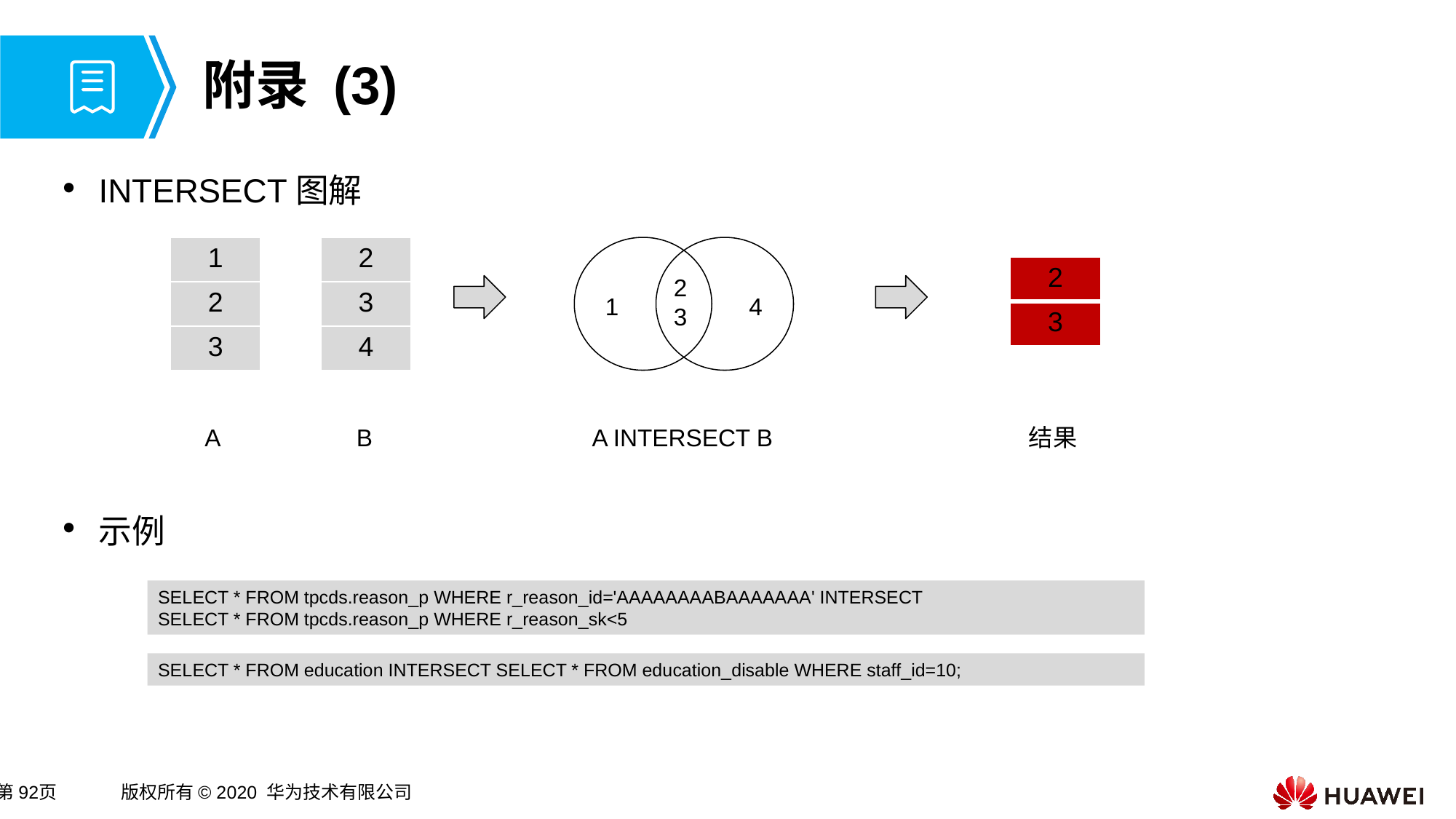

# 附录 (3)
INTERSECT图解

示例

| 1 |
| --- |
| 2 |
| 3 |
| 2 |
| --- |
| 3 |
| 4 |

1

4
| 2 |
| --- |
| 3 |
2
3

结果
A
B
A INTERSECT B
SELECT * FROM tpcds.reason_p WHERE r_reason_id='AAAAAAAABAAAAAAA' INTERSECT
SELECT * FROM tpcds.reason_p WHERE r_reason_sk<5
SELECT * FROM education INTERSECT SELECT * FROM education_disable WHERE staff_id=10;